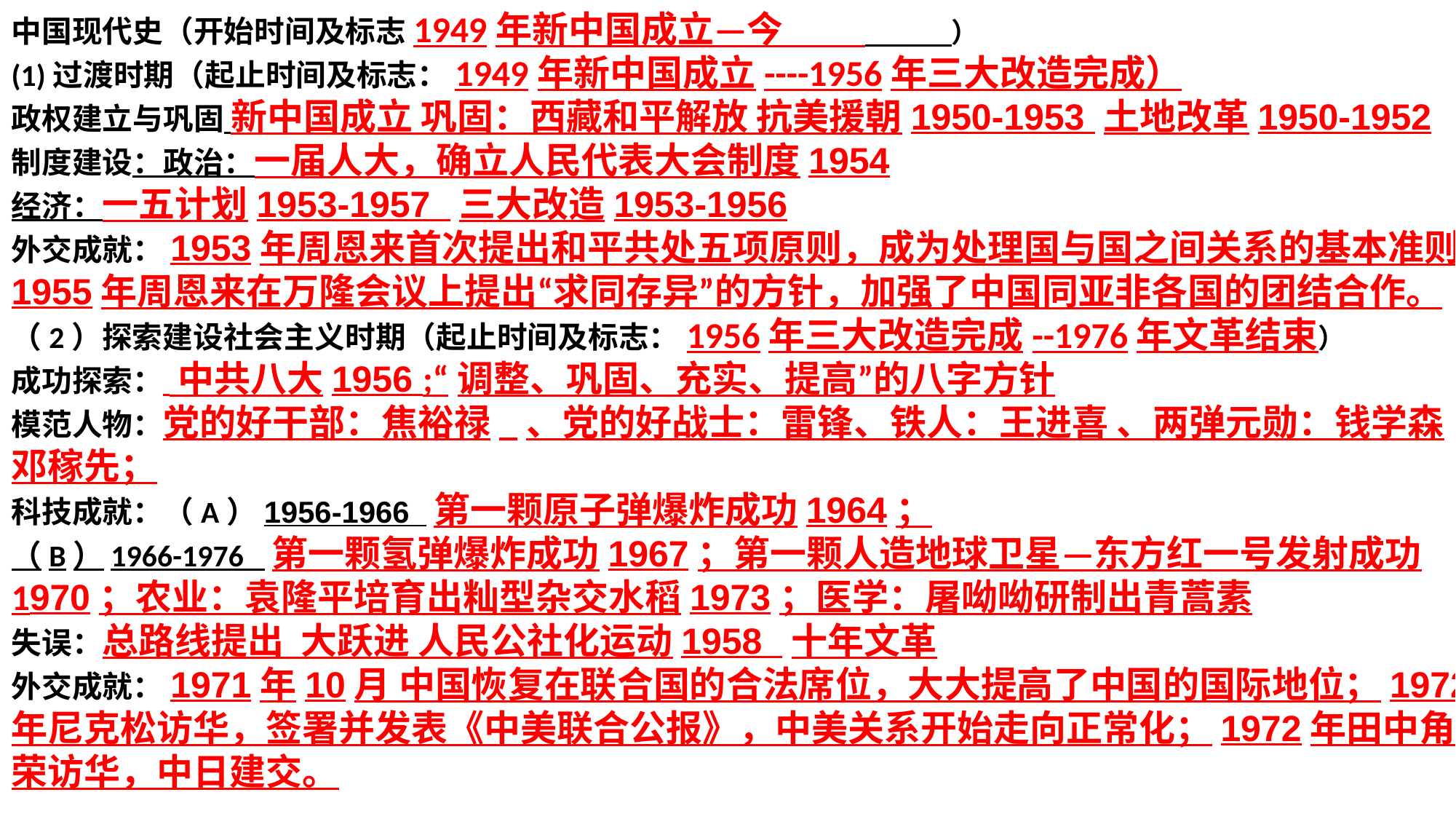

中国现代史（开始时间及标志1949年新中国成立—今                        ）
(1)过渡时期（起止时间及标志：1949年新中国成立----1956年三大改造完成）
政权建立与巩固 新中国成立 巩固：西藏和平解放 抗美援朝1950-1953 土地改革1950-1952
制度建设：政治：一届人大，确立人民代表大会制度1954
经济：一五计划1953-1957  三大改造1953-1956
外交成就：1953年周恩来首次提出和平共处五项原则，成为处理国与国之间关系的基本准则；1955年周恩来在万隆会议上提出“求同存异”的方针，加强了中国同亚非各国的团结合作。
（2）探索建设社会主义时期（起止时间及标志：1956年三大改造完成--1976年文革结束）
成功探索：  中共八大1956 ;“调整、巩固、充实、提高”的八字方针
模范人物：党的好干部：焦裕禄_、党的好战士：雷锋、铁人：王进喜 、两弹元勋：钱学森 邓稼先；
科技成就：（A）1956-1966  第一颗原子弹爆炸成功1964；
（B）1966-1976   第一颗氢弹爆炸成功1967；第一颗人造地球卫星—东方红一号发射成功1970；农业：袁隆平培育出籼型杂交水稻1973；医学：屠呦呦研制出青蒿素
失误：总路线提出  大跃进 人民公社化运动1958  十年文革
外交成就：1971年10月 中国恢复在联合国的合法席位，大大提高了中国的国际地位；1972年尼克松访华，签署并发表《中美联合公报》，中美关系开始走向正常化；1972年田中角荣访华，中日建交。